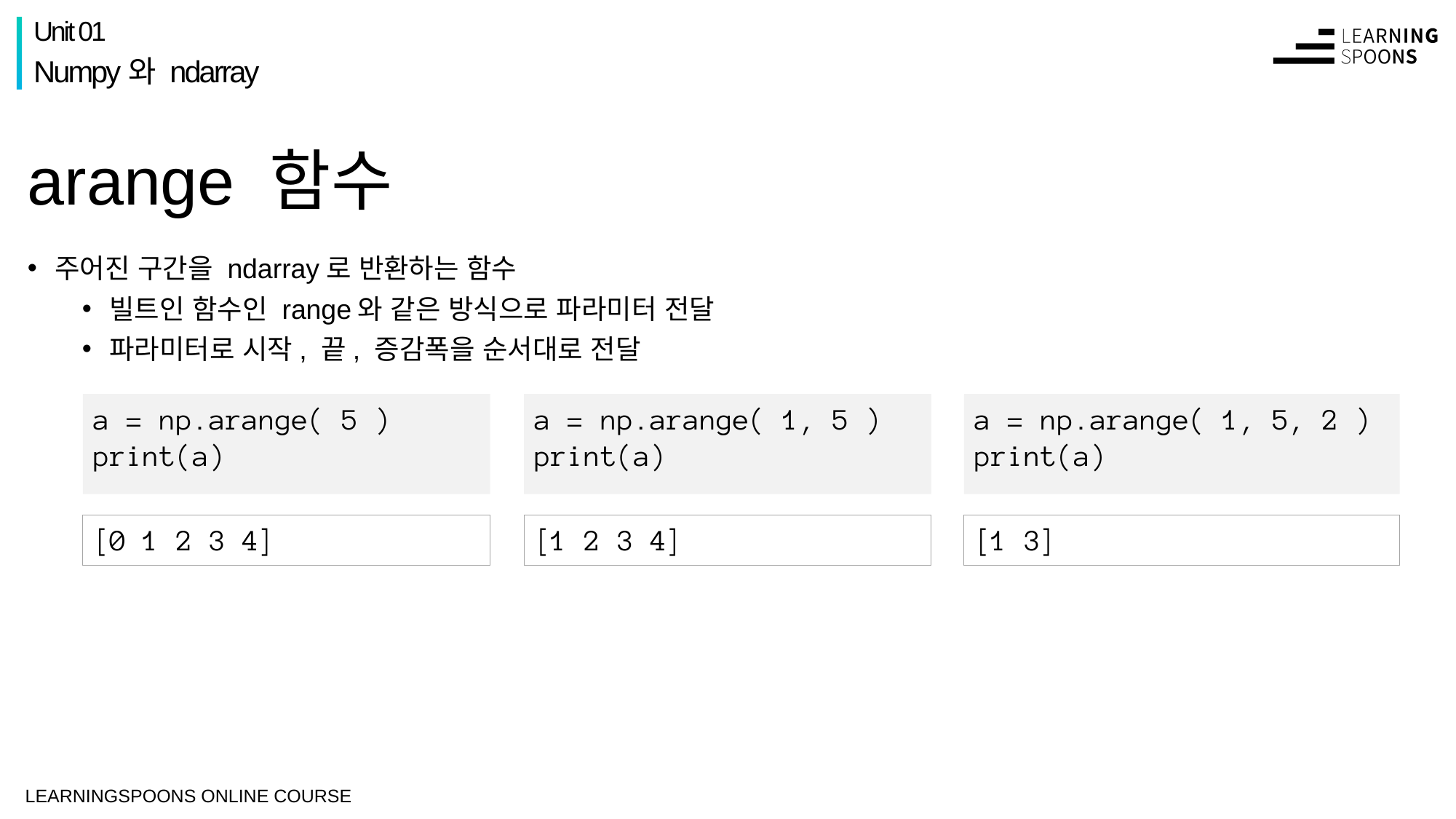

Unit 01
Numpy와 ndarray
# arange 함수
주어진 구간을 ndarray로 반환하는 함수
빌트인 함수인 range와 같은 방식으로 파라미터 전달
파라미터로 시작, 끝, 증감폭을 순서대로 전달

a = np.arange( 5 )
print(a)
a = np.arange( 1, 5 )
print(a)
a = np.arange( 1, 5, 2 )
print(a)
[0 1 2 3 4]
[1 2 3 4]
[1 3]